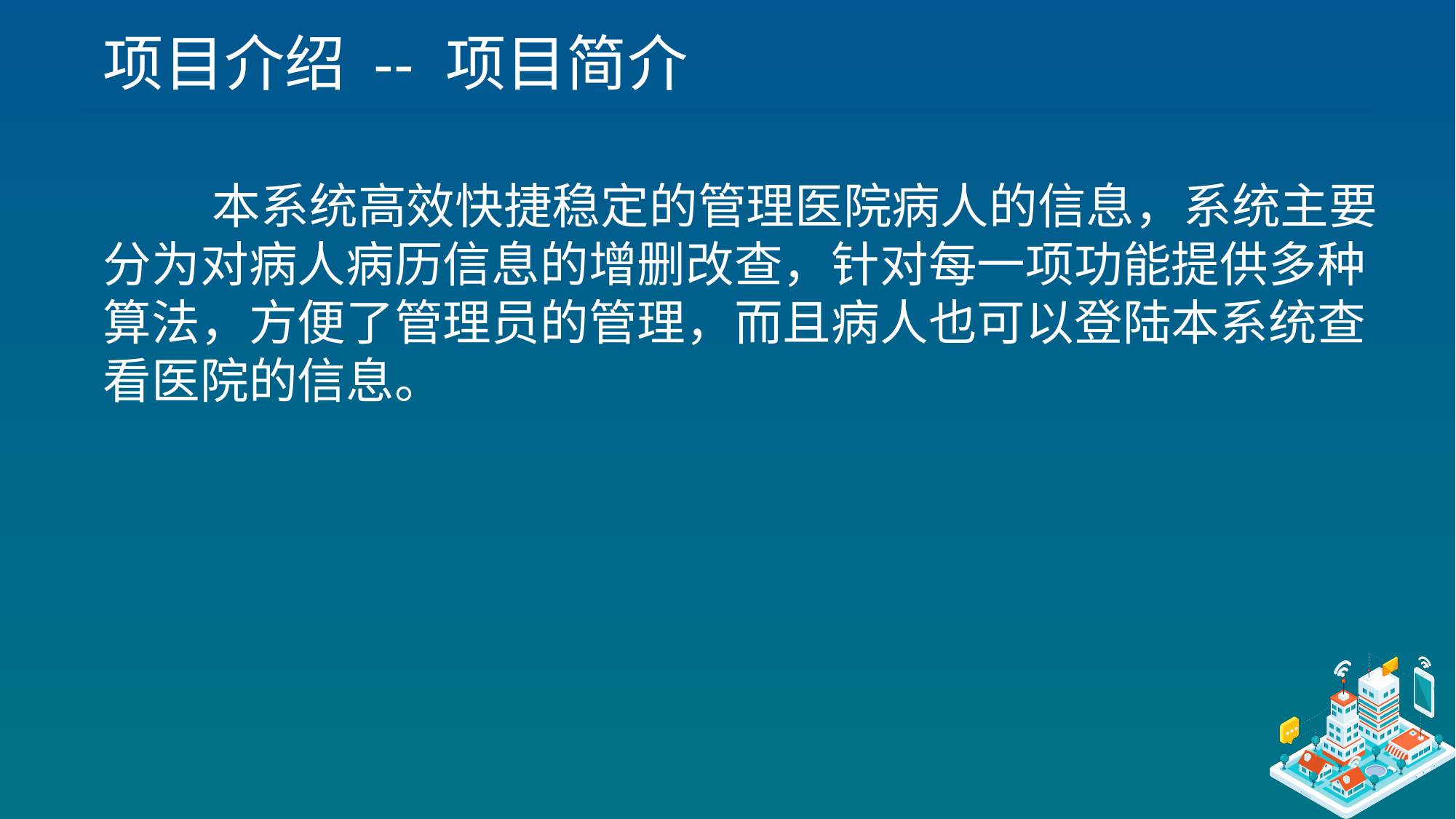

项目介绍 -- 项目简介
	本系统高效快捷稳定的管理医院病人的信息，系统主要分为对病人病历信息的增删改查，针对每一项功能提供多种算法，方便了管理员的管理，而且病人也可以登陆本系统查看医院的信息。